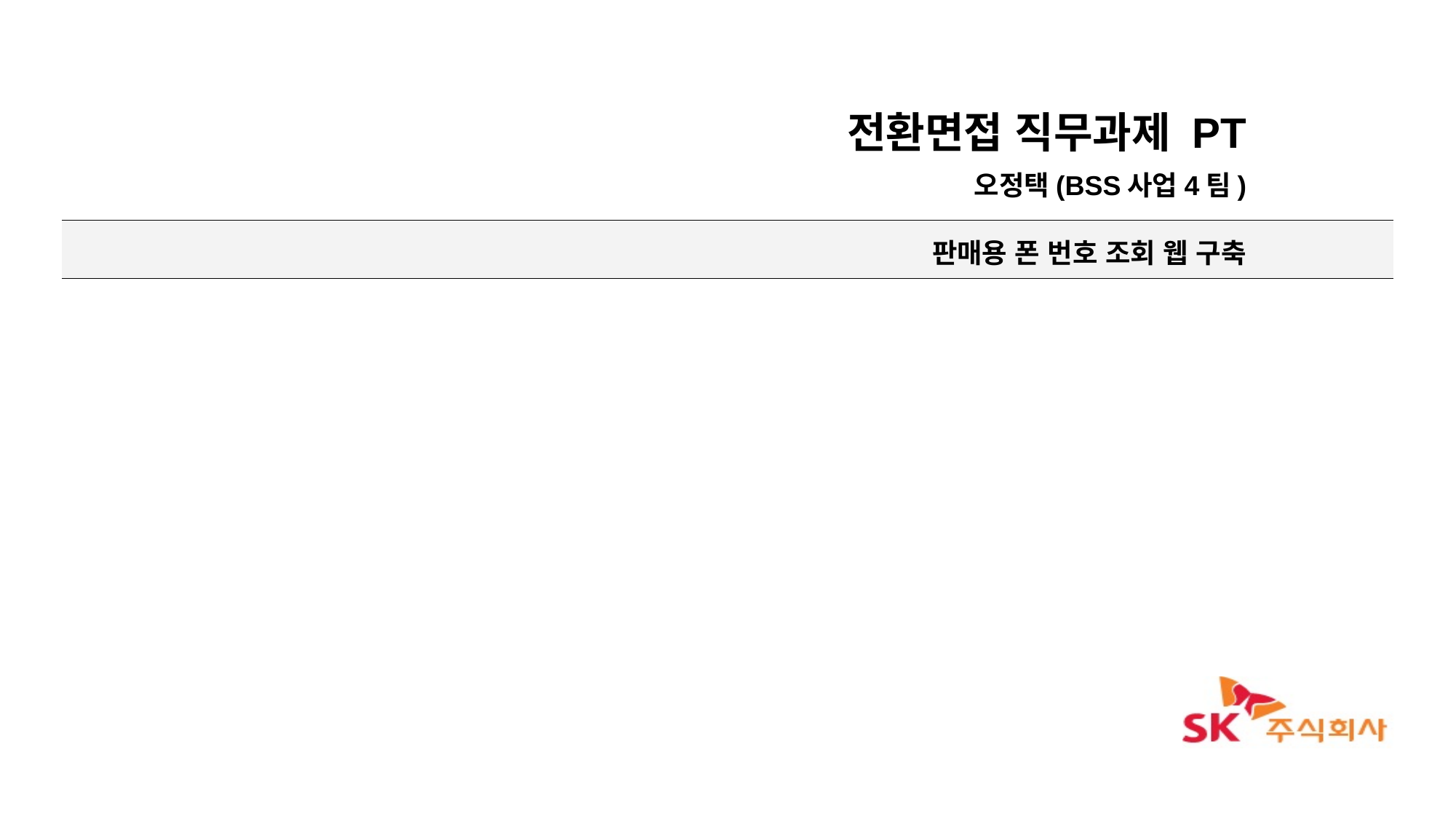

전환면접 직무과제 PT
오정택(BSS사업4팀)
판매용 폰 번호 조회 웹 구축